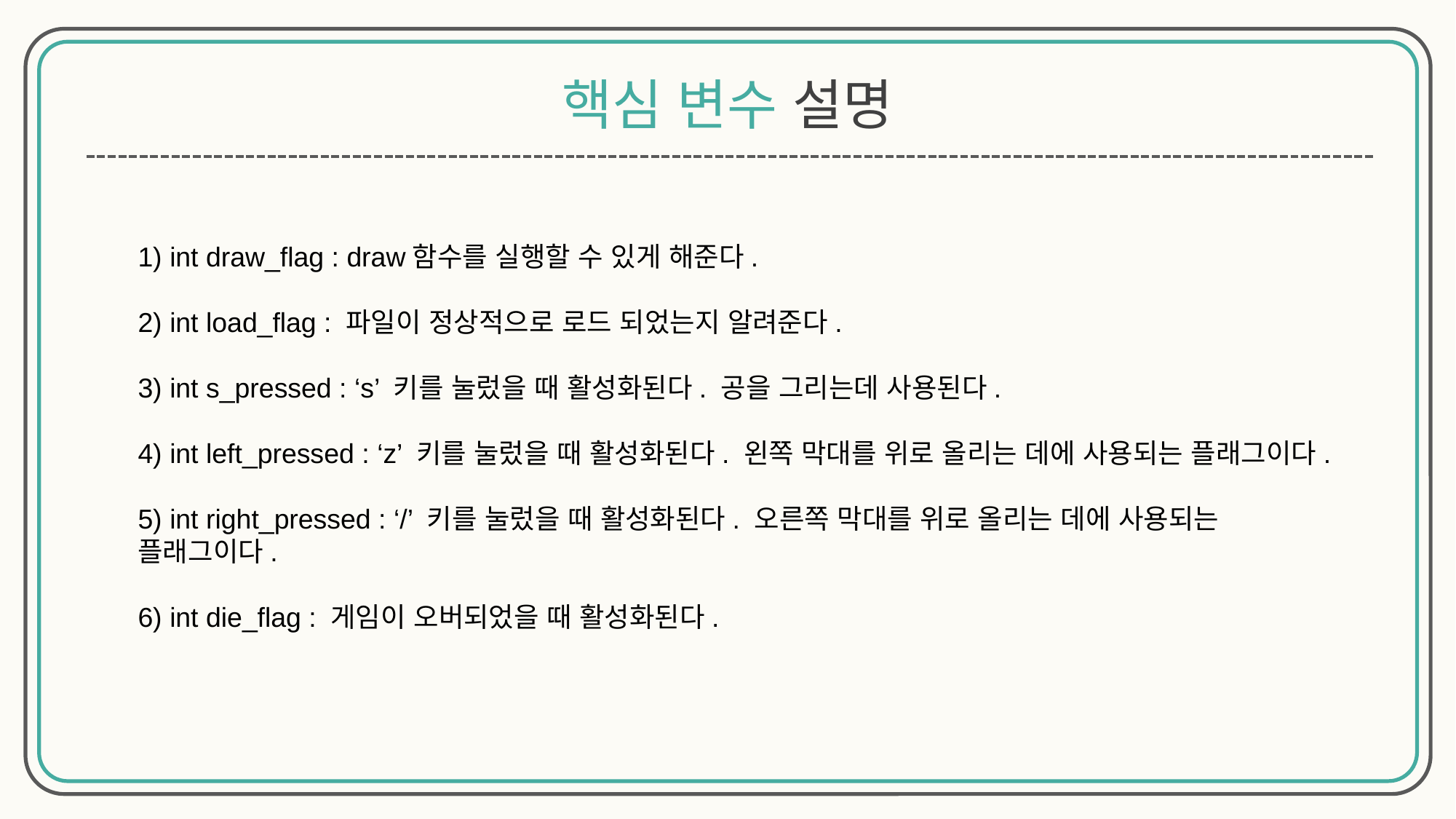

핵심 변수 설명
1) int draw_flag : draw함수를 실행할 수 있게 해준다.

2) int load_flag : 파일이 정상적으로 로드 되었는지 알려준다.

3) int s_pressed : ‘s’ 키를 눌렀을 때 활성화된다. 공을 그리는데 사용된다.

4) int left_pressed : ‘z’ 키를 눌렀을 때 활성화된다. 왼쪽 막대를 위로 올리는 데에 사용되는 플래그이다.

5) int right_pressed : ‘/’ 키를 눌렀을 때 활성화된다. 오른쪽 막대를 위로 올리는 데에 사용되는 플래그이다.

6) int die_flag : 게임이 오버되었을 때 활성화된다.